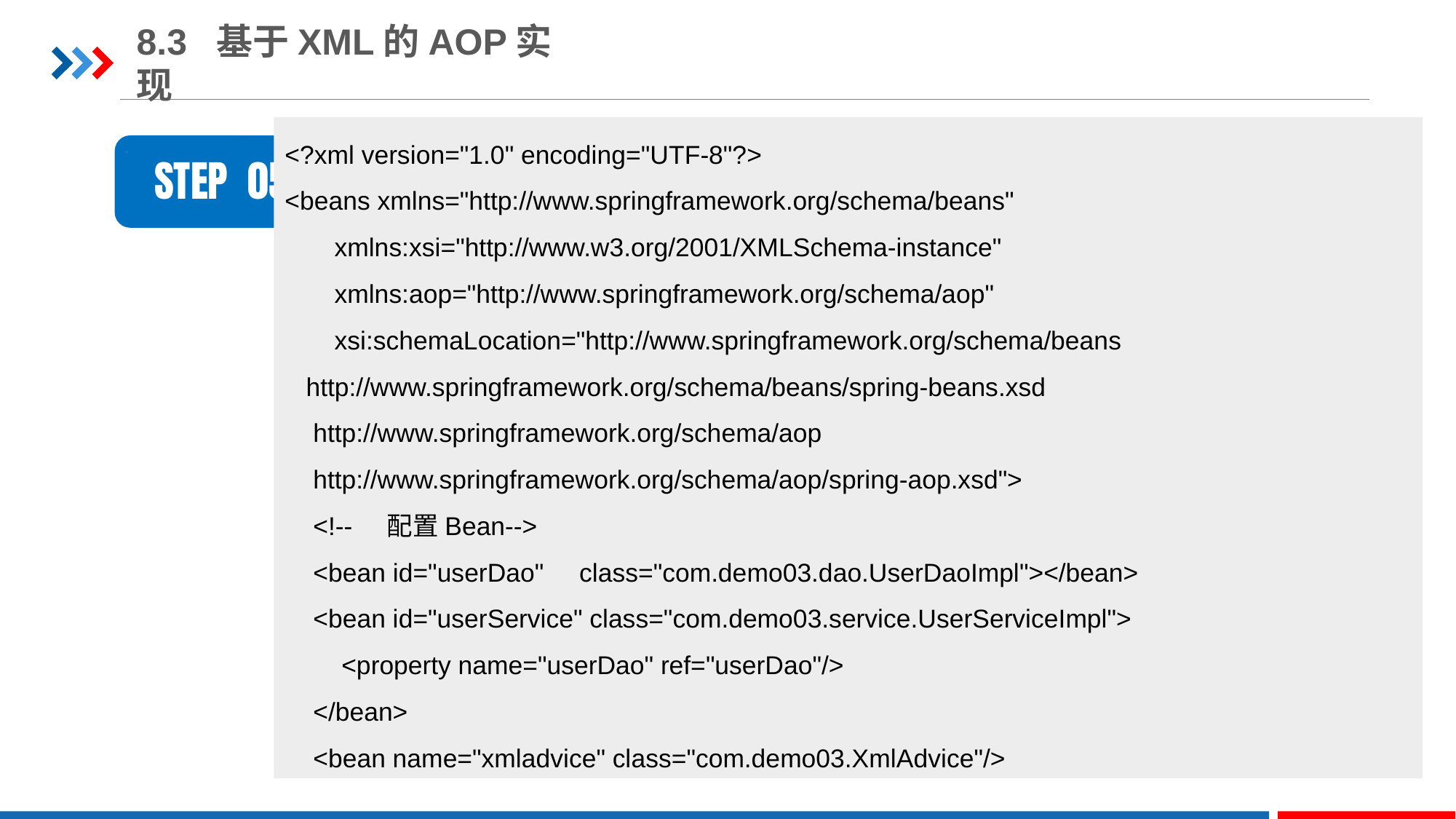

8.3  基于XML的AOP实现
<?xml version="1.0" encoding="UTF-8"?>
<beans xmlns="http://www.springframework.org/schema/beans"
       xmlns:xsi="http://www.w3.org/2001/XMLSchema-instance"
       xmlns:aop="http://www.springframework.org/schema/aop"
       xsi:schemaLocation="http://www.springframework.org/schema/beans
   http://www.springframework.org/schema/beans/spring-beans.xsd
    http://www.springframework.org/schema/aop
    http://www.springframework.org/schema/aop/spring-aop.xsd">
    <!--    配置Bean-->
    <bean id="userDao"     class="com.demo03.dao.UserDaoImpl"></bean>
    <bean id="userService" class="com.demo03.service.UserServiceImpl">
        <property name="userDao" ref="userDao"/>
    </bean>
    <bean name="xmladvice" class="com.demo03.XmlAdvice"/>
创建applicationContext.xml文件，在该文件中引入AOP命名空间，使用<bean>元素添加Spring AOP的配置信息。

STEP  05